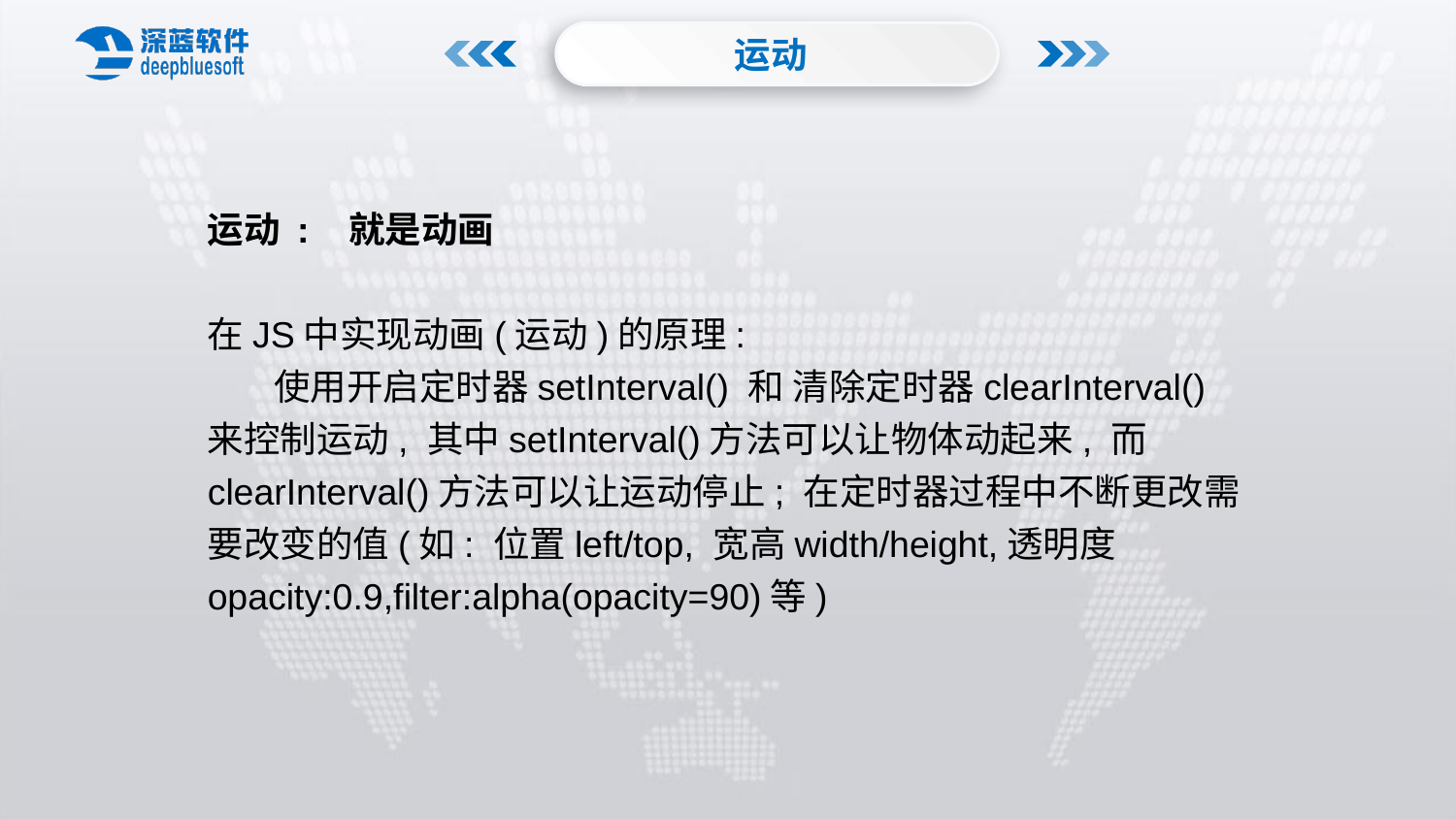

运动

运动 :   就是动画

在JS中实现动画(运动)的原理:
       使用开启定时器setInterval() 和 清除定时器clearInterval()来控制运动, 其中setInterval()方法可以让物体动起来, 而clearInterval()方法可以让运动停止; 在定时器过程中不断更改需要改变的值(如: 位置left/top, 宽高width/height,透明度opacity:0.9,filter:alpha(opacity=90)等)